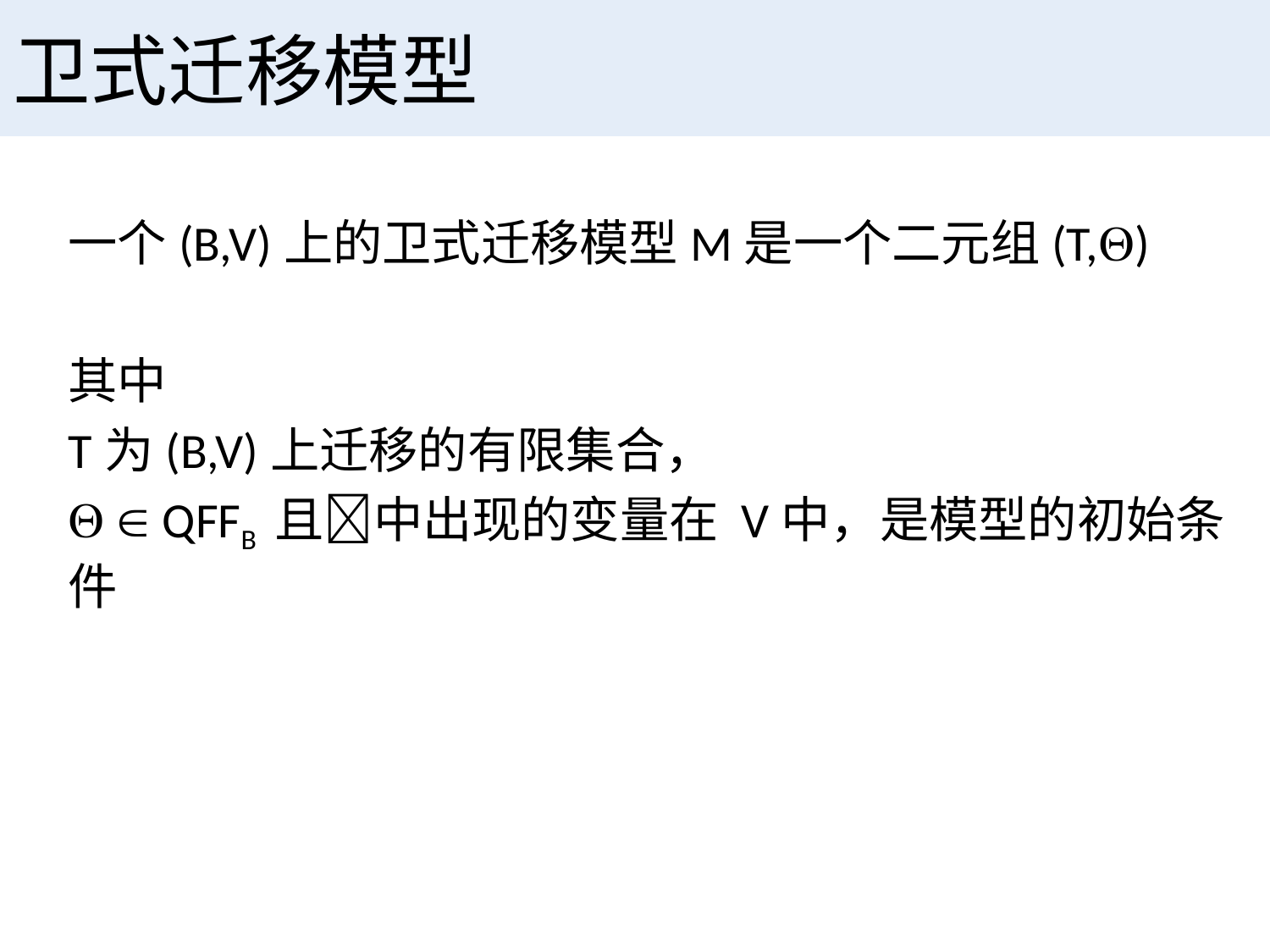

# 卫式迁移模型

一个(B,V)上的卫式迁移模型M是一个二元组(T,Θ)

其中
T为(B,V)上迁移的有限集合，
Θ ∈ QFFB 且Θ中出现的变量在 V中，是模型的初始条件